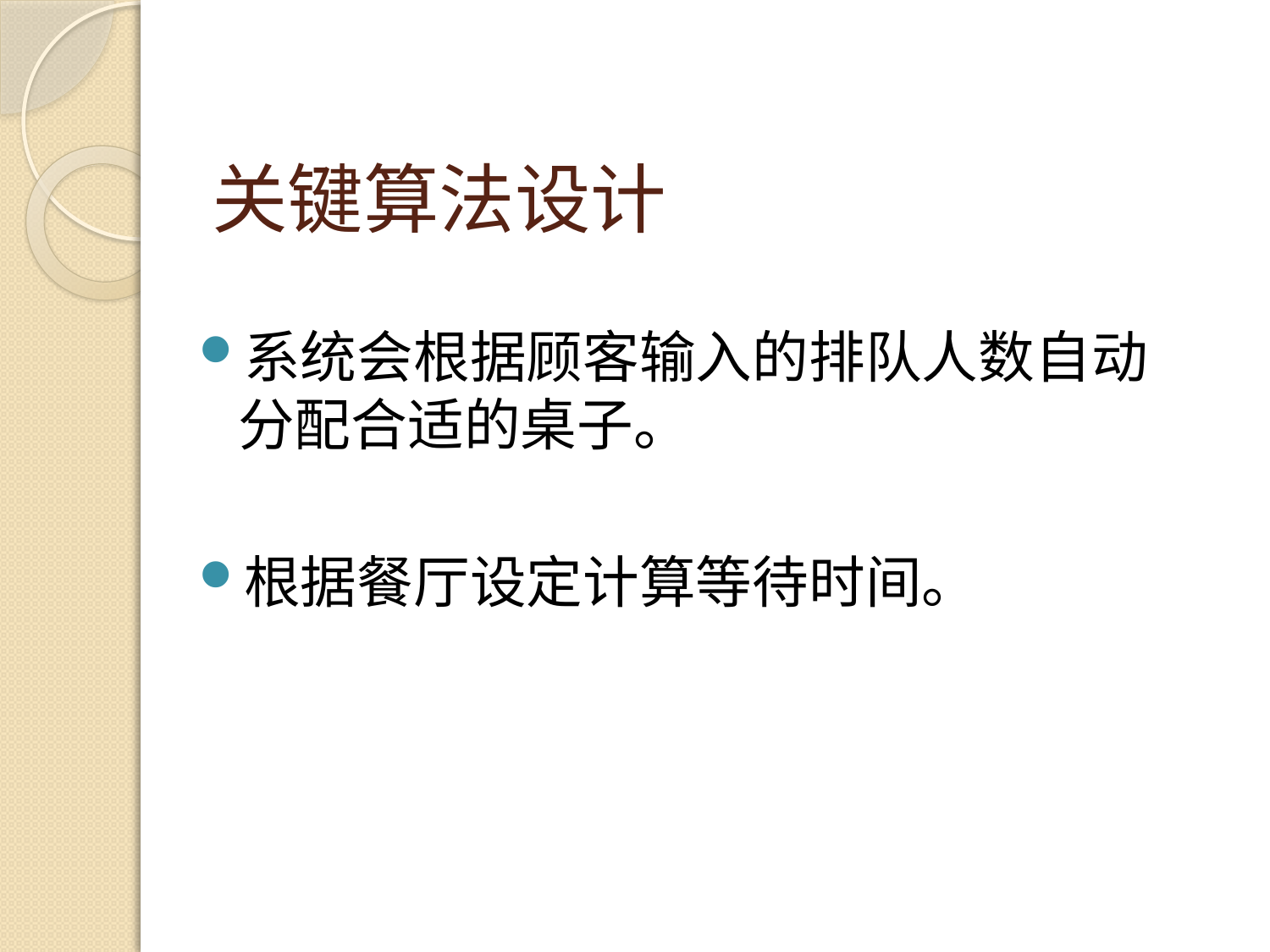

关键算法设计
系统会根据顾客输入的排队人数自动分配合适的桌子。

根据餐厅设定计算等待时间。